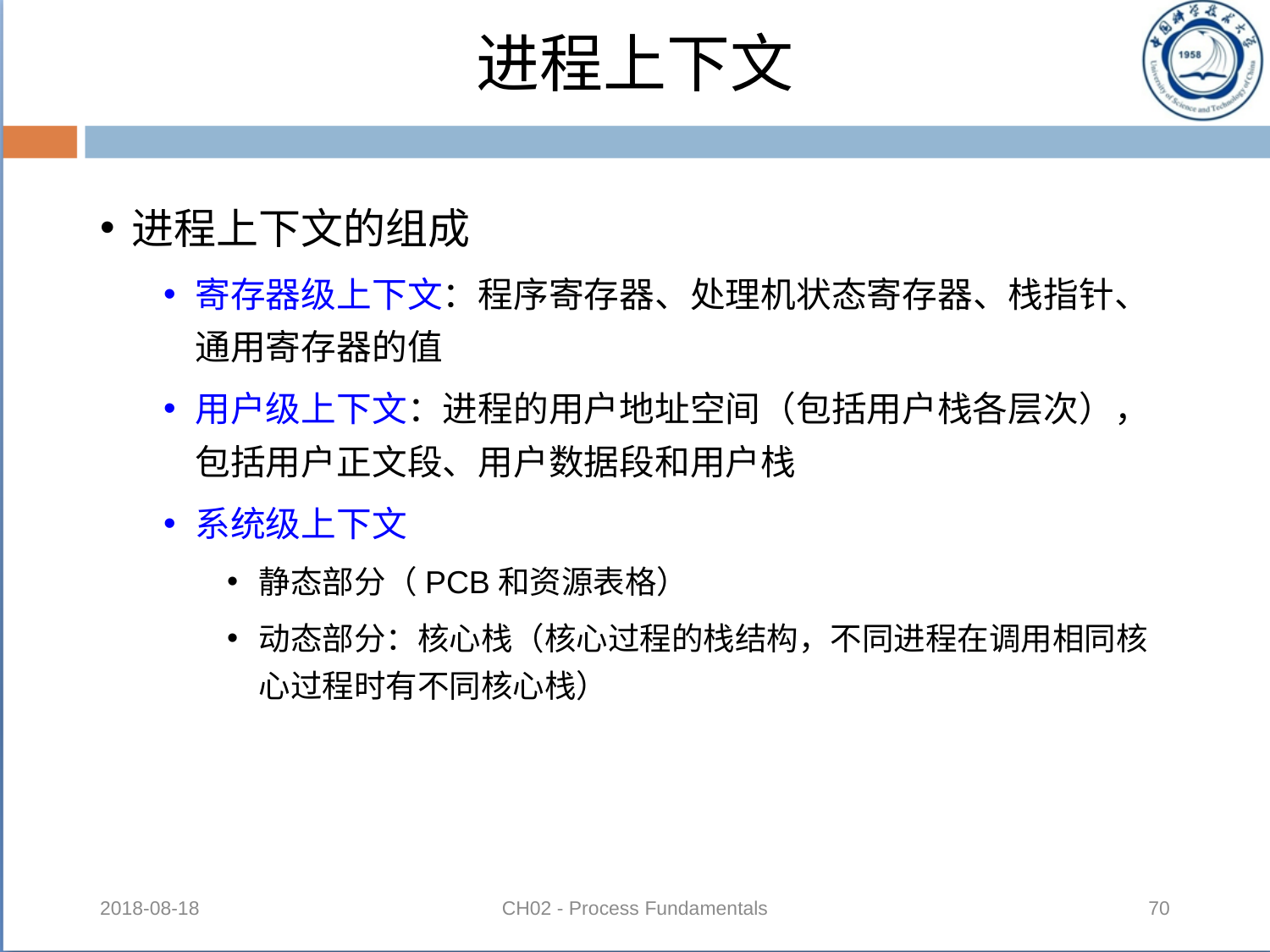

# 进程上下文
进程上下文的组成
寄存器级上下文：程序寄存器、处理机状态寄存器、栈指针、通用寄存器的值
用户级上下文：进程的用户地址空间（包括用户栈各层次），包括用户正文段、用户数据段和用户栈
系统级上下文
静态部分（PCB和资源表格）
动态部分：核心栈（核心过程的栈结构，不同进程在调用相同核心过程时有不同核心栈）
2018-08-18
CH02 - Process Fundamentals
70